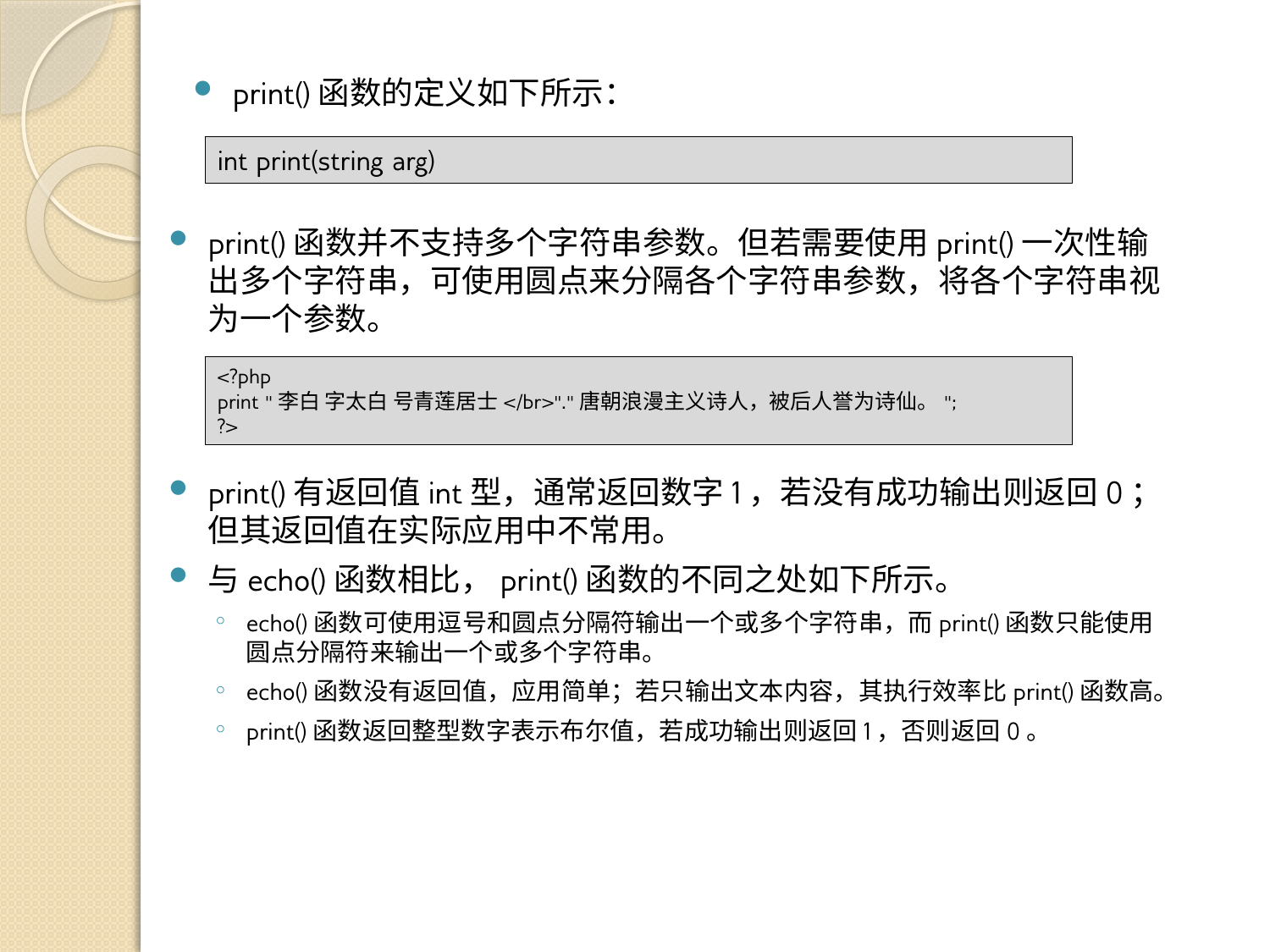

print()函数的定义如下所示：
int print(string arg)
print()函数并不支持多个字符串参数。但若需要使用print()一次性输出多个字符串，可使用圆点来分隔各个字符串参数，将各个字符串视为一个参数。
<?php
print "李白 字太白 号青莲居士</br>"."唐朝浪漫主义诗人，被后人誉为诗仙。";
?>
print()有返回值int型，通常返回数字1，若没有成功输出则返回0；但其返回值在实际应用中不常用。
与echo()函数相比，print()函数的不同之处如下所示。
echo()函数可使用逗号和圆点分隔符输出一个或多个字符串，而print()函数只能使用圆点分隔符来输出一个或多个字符串。
echo()函数没有返回值，应用简单；若只输出文本内容，其执行效率比print()函数高。
print()函数返回整型数字表示布尔值，若成功输出则返回1，否则返回0。